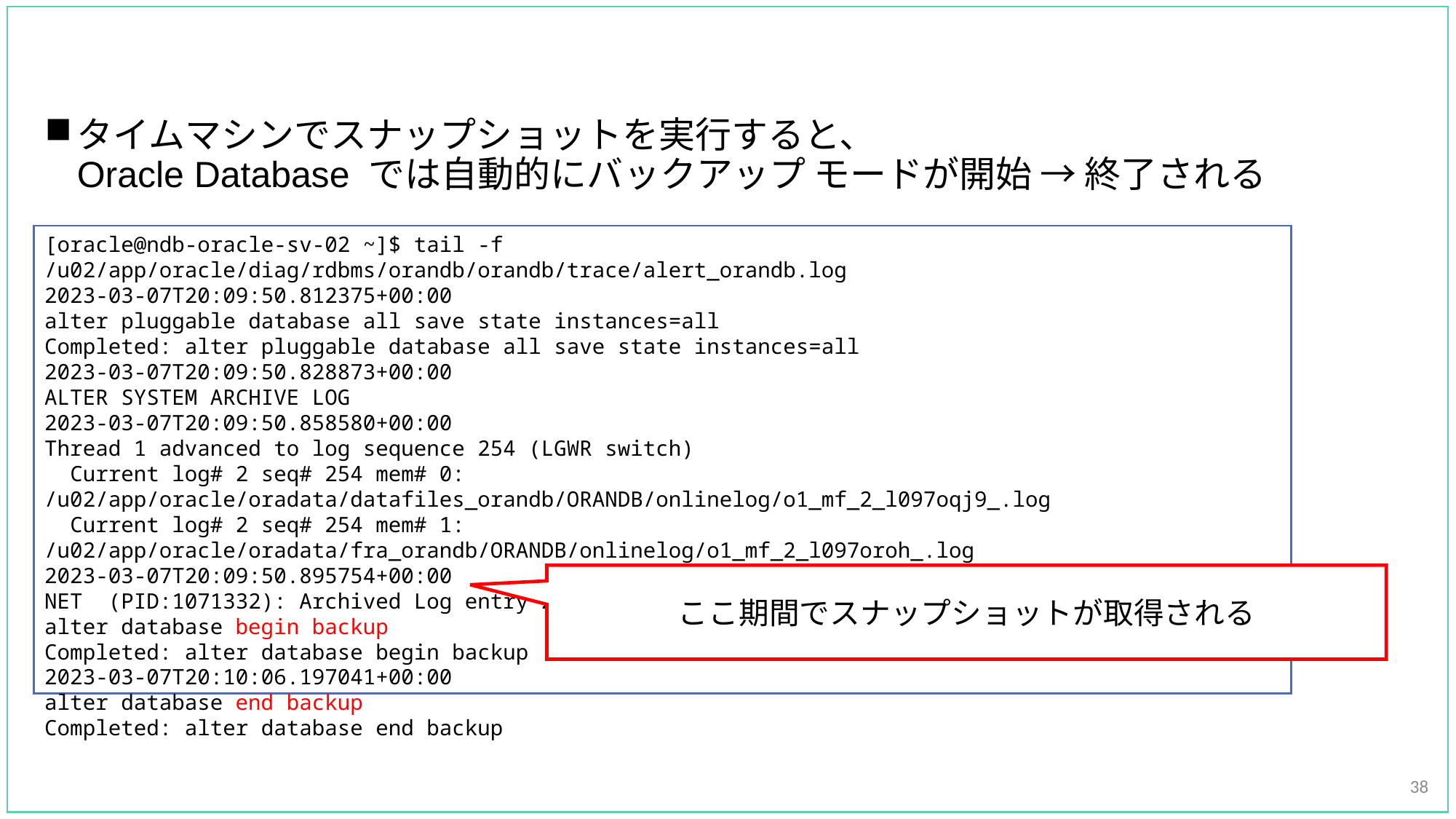

#
タイムマシンでスナップショットを実行すると、
Oracle Database では自動的にバックアップ モードが開始 → 終了される
[oracle@ndb-oracle-sv-02 ~]$ tail -f /u02/app/oracle/diag/rdbms/orandb/orandb/trace/alert_orandb.log
2023-03-07T20:09:50.812375+00:00
alter pluggable database all save state instances=all
Completed: alter pluggable database all save state instances=all
2023-03-07T20:09:50.828873+00:00
ALTER SYSTEM ARCHIVE LOG
2023-03-07T20:09:50.858580+00:00
Thread 1 advanced to log sequence 254 (LGWR switch)
  Current log# 2 seq# 254 mem# 0: /u02/app/oracle/oradata/datafiles_orandb/ORANDB/onlinelog/o1_mf_2_l097oqj9_.log
  Current log# 2 seq# 254 mem# 1: /u02/app/oracle/oradata/fra_orandb/ORANDB/onlinelog/o1_mf_2_l097oroh_.log
2023-03-07T20:09:50.895754+00:00
NET  (PID:1071332): Archived Log entry 248 added for T-1.S-253 ID 0xdaf5e5b5 LAD:1
alter database begin backup
Completed: alter database begin backup
2023-03-07T20:10:06.197041+00:00
alter database end backup
Completed: alter database end backup
ここ期間でスナップショットが取得される
38